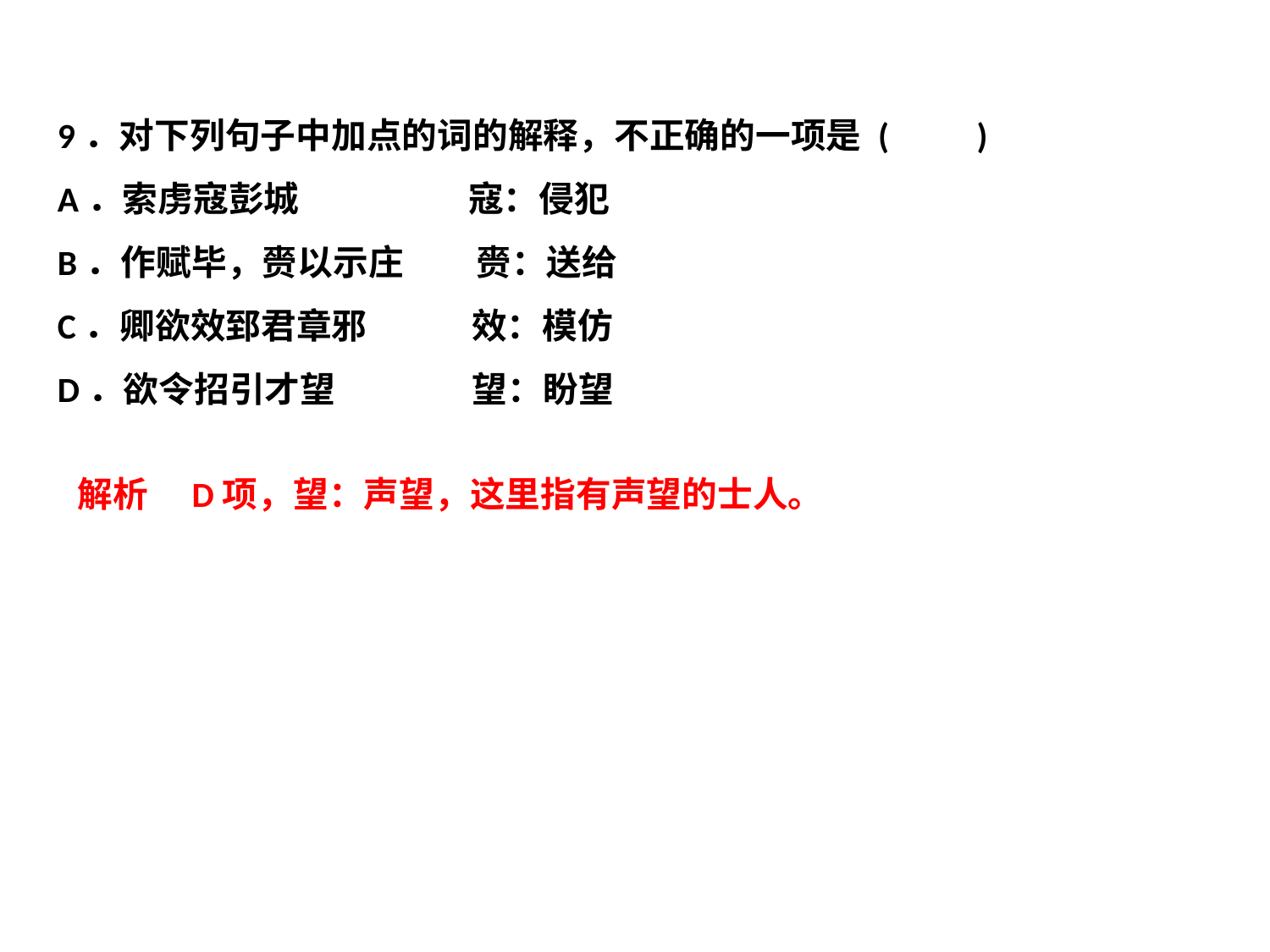

9．对下列句子中加点的词的解释，不正确的一项是 (　　)
A．索虏寇彭城                     寇：侵犯
B．作赋毕，赍以示庄         赍：送给
C．卿欲效郅君章邪             效：模仿
D．欲令招引才望                 望：盼望

解析　D项，望：声望，这里指有声望的士人。